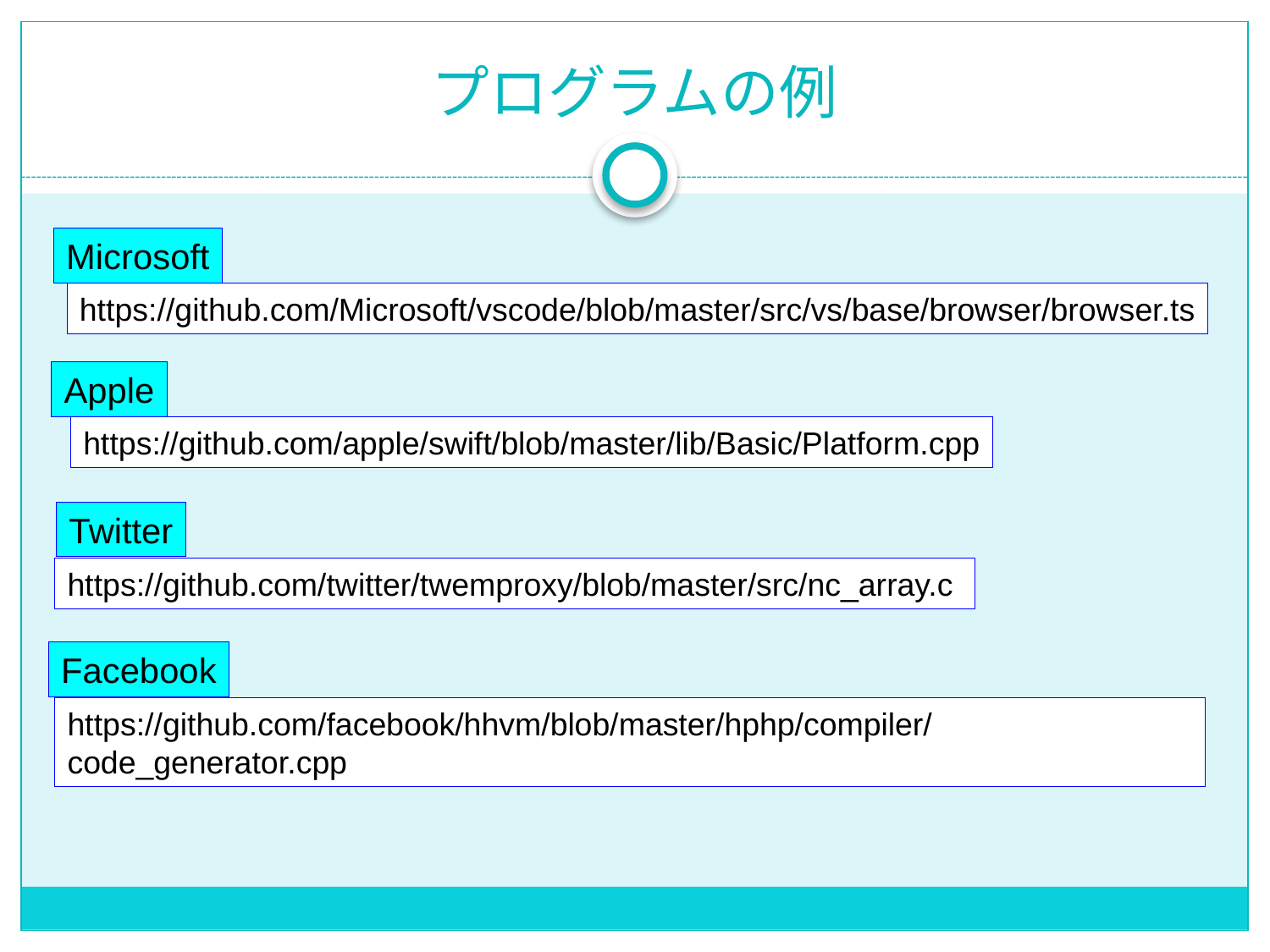

# プログラムの例
Microsoft
https://github.com/Microsoft/vscode/blob/master/src/vs/base/browser/browser.ts
Apple
https://github.com/apple/swift/blob/master/lib/Basic/Platform.cpp
Twitter
https://github.com/twitter/twemproxy/blob/master/src/nc_array.c
Facebook
https://github.com/facebook/hhvm/blob/master/hphp/compiler/code_generator.cpp